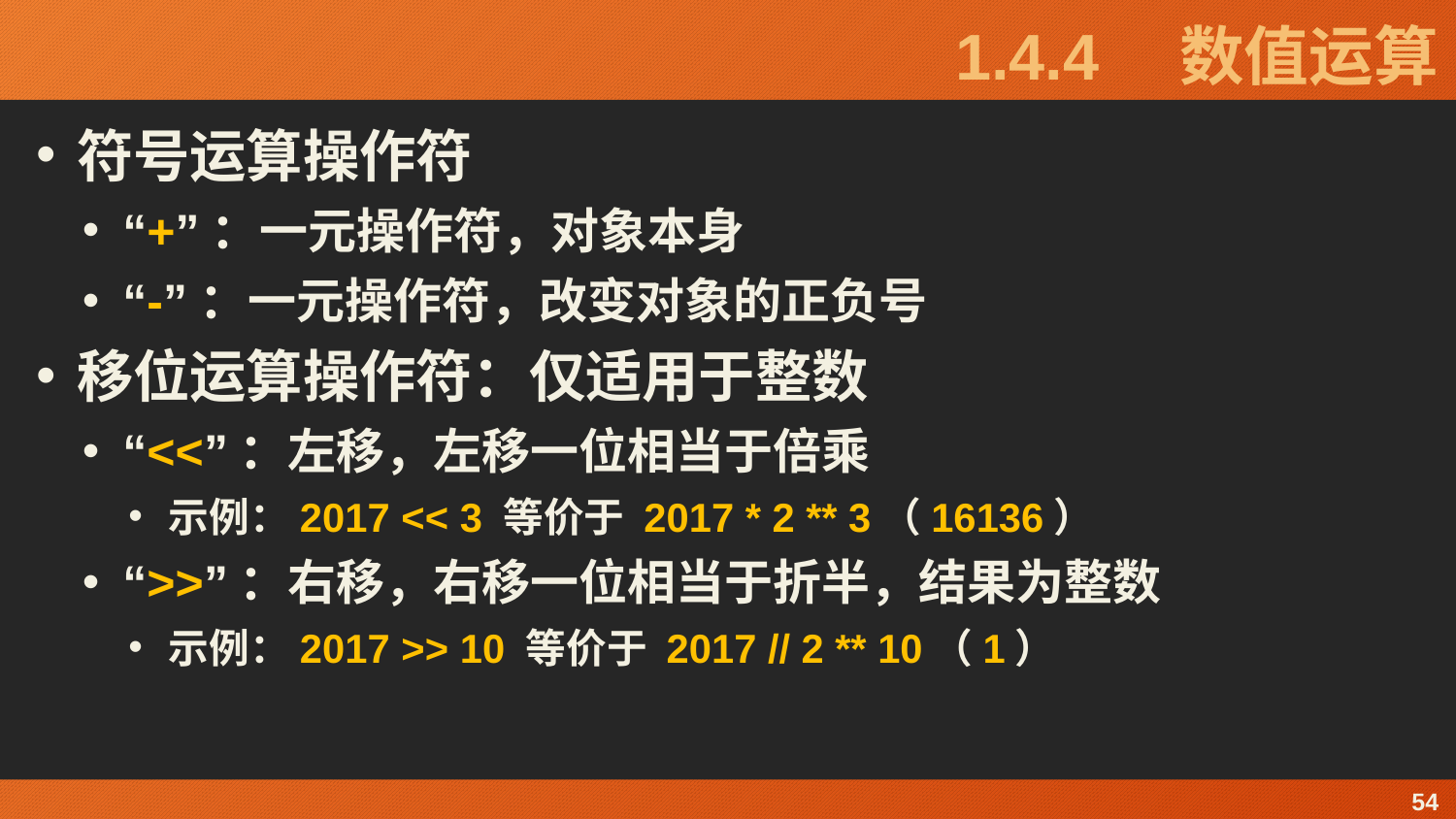

# 1.4.4　数值运算
符号运算操作符
“+”：一元操作符，对象本身
“-”：一元操作符，改变对象的正负号
移位运算操作符：仅适用于整数
“<<”：左移，左移一位相当于倍乘
示例：2017 << 3 等价于 2017 * 2 ** 3（16136）
“>>”：右移，右移一位相当于折半，结果为整数
示例：2017 >> 10 等价于 2017 // 2 ** 10（1）
54